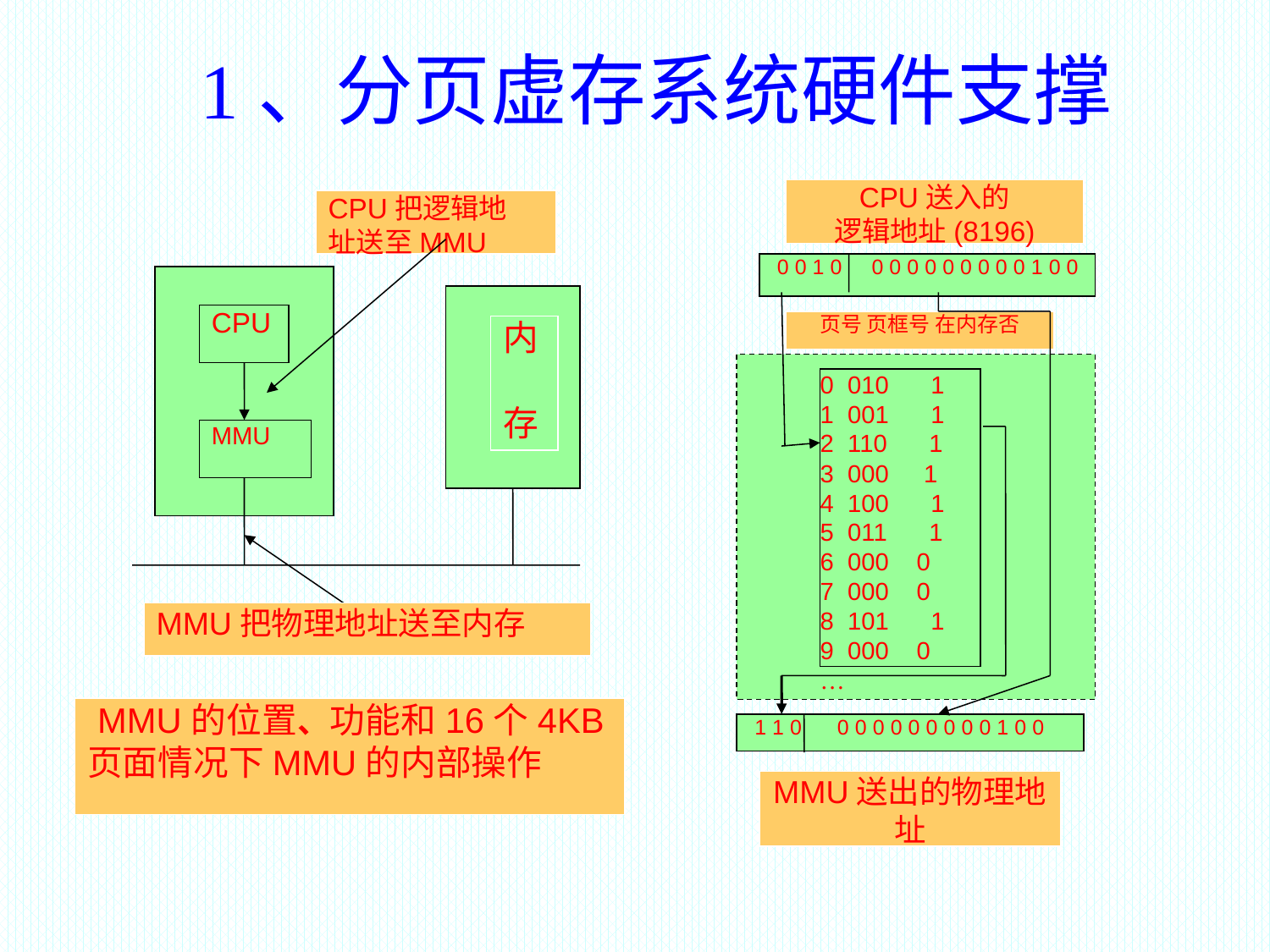

1、分页虚存系统硬件支撑
CPU送入的
逻辑地址(8196)
CPU把逻辑地
址送至MMU

   0 0 1 0     0 0 0 0 0 0 0 0 0 1 0 0

CPU
页号 页框号 在内存否

内

存

0  010      1
1  001      1
2  110      1
3  000     1
4  100      1
5  011      1
6  000    0
7  000    0
8  101      1
9  000    0
…

MMU

MMU把物理地址送至内存

 MMU的位置、功能和16个4KB页面情况下MMU的内部操作
   1 1 0      0 0 0 0 0 0 0 0 0 1 0 0

MMU送出的物理地址